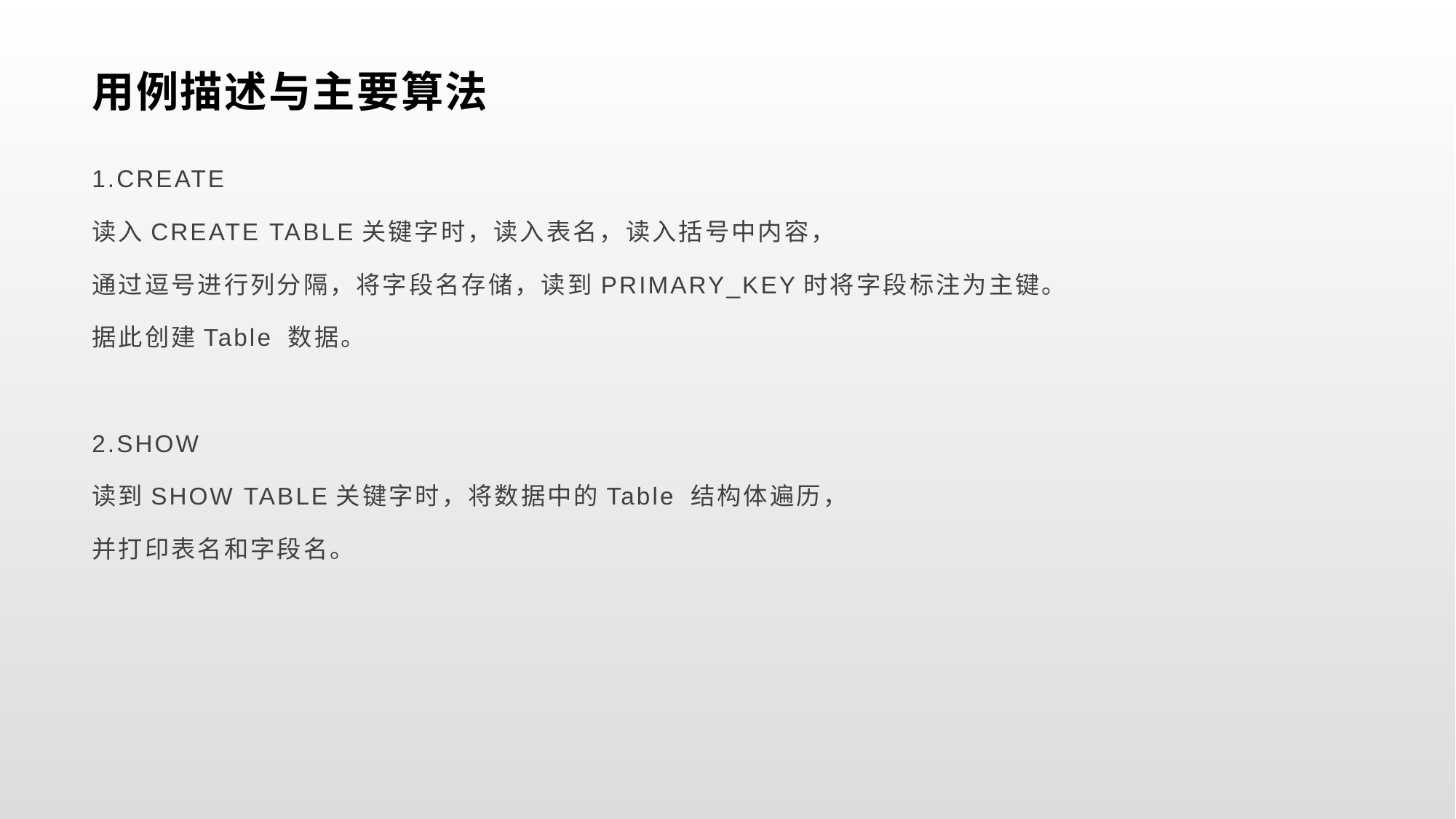

# 用例描述与主要算法
1.CREATE
读入CREATE TABLE关键字时，读入表名，读入括号中内容，
通过逗号进行列分隔，将字段名存储，读到PRIMARY_KEY时将字段标注为主键。
据此创建Table 数据。

2.SHOW
读到SHOW TABLE关键字时，将数据中的Table 结构体遍历，
并打印表名和字段名。